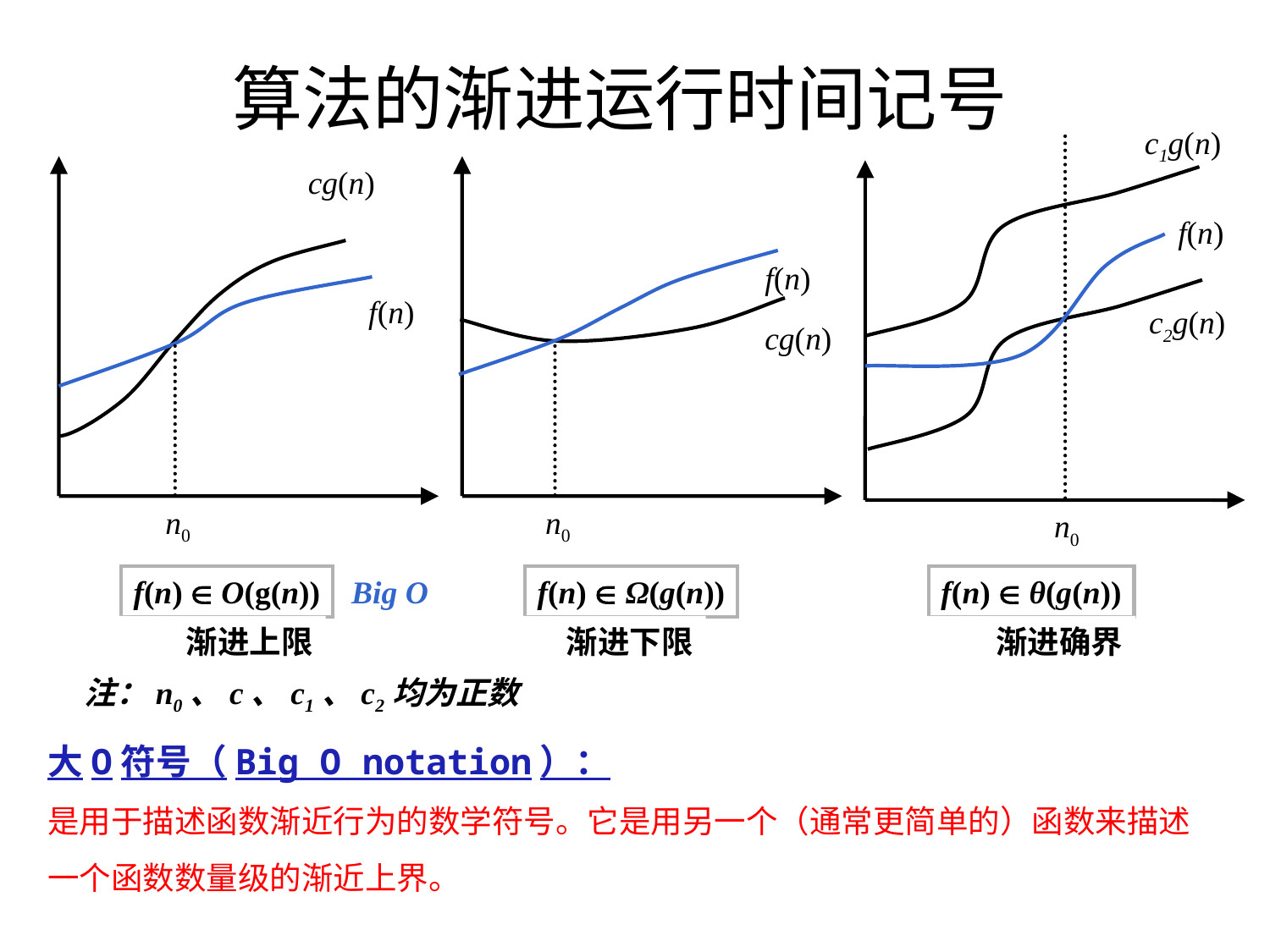

# 算法的渐进运行时间记号
c1g(n)

f(n)

c2g(n)

n0

cg(n)

f(n)

f(n)

cg(n)

n0

n0
f(n) ∈ O(g(n))
Big O
f(n) ∈ Ω(g(n))
f(n) ∈ θ(g(n))
渐进上限
渐进下限
渐进确界
注：n0、c、c1、c2均为正数
大O符号（Big O notation）：
是用于描述函数渐近行为的数学符号。它是用另一个（通常更简单的）函数来描述一个函数数量级的渐近上界。
74